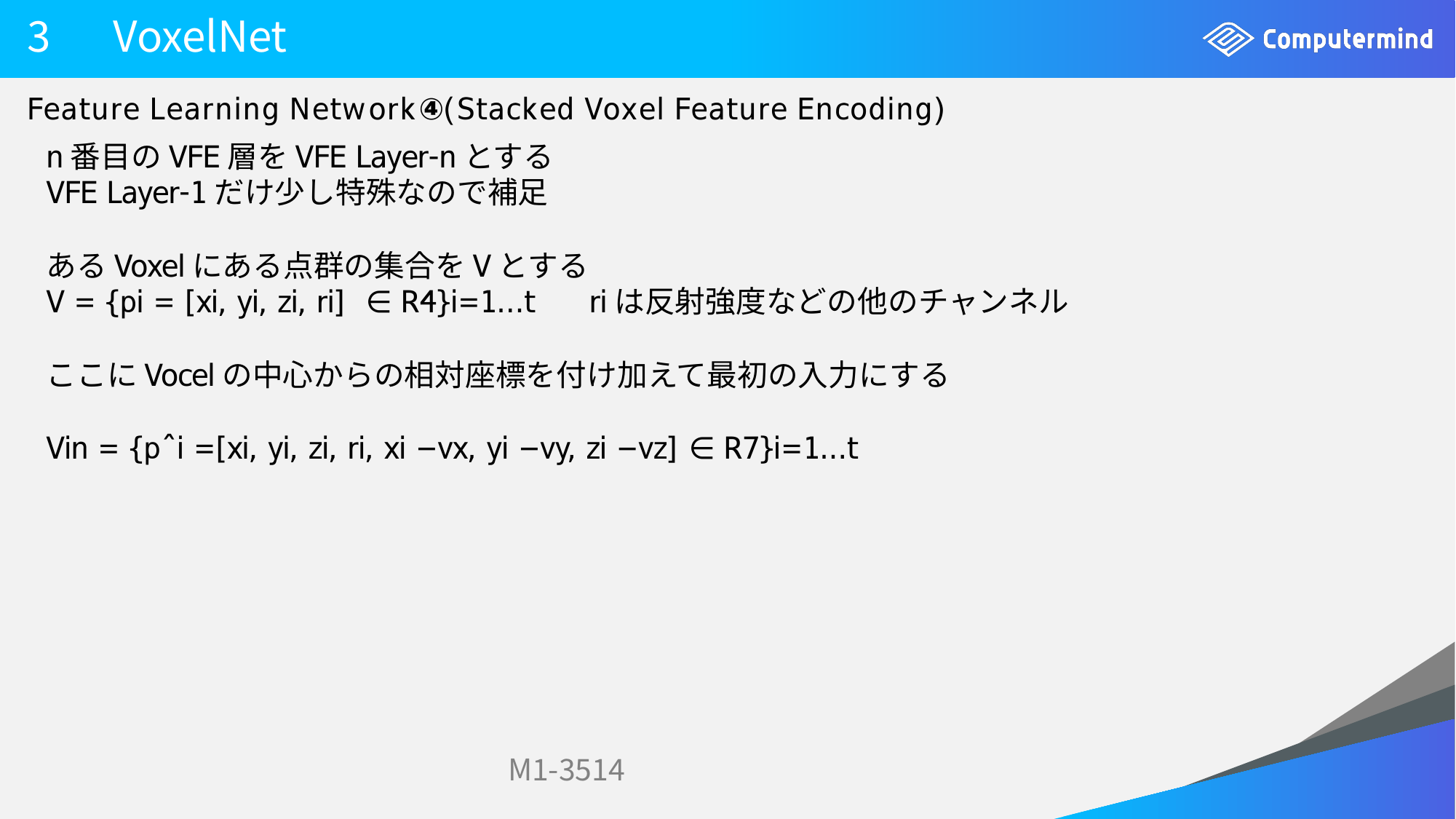

# 3　VoxelNet
Feature Learning Network④(Stacked Voxel Feature Encoding)
n番目のVFE層をVFE Layer-nとする
VFE Layer-1だけ少し特殊なので補足

あるVoxelにある点群の集合をVとする
V = {pi = [xi, yi, zi, ri]  ∈ R4}i=1...t 　riは反射強度などの他のチャンネル

ここにVocelの中心からの相対座標を付け加えて最初の入力にする

Vin = {pˆi =[xi, yi, zi, ri, xi −vx, yi −vy, zi −vz] ∈ R7}i=1...t

M1-3514